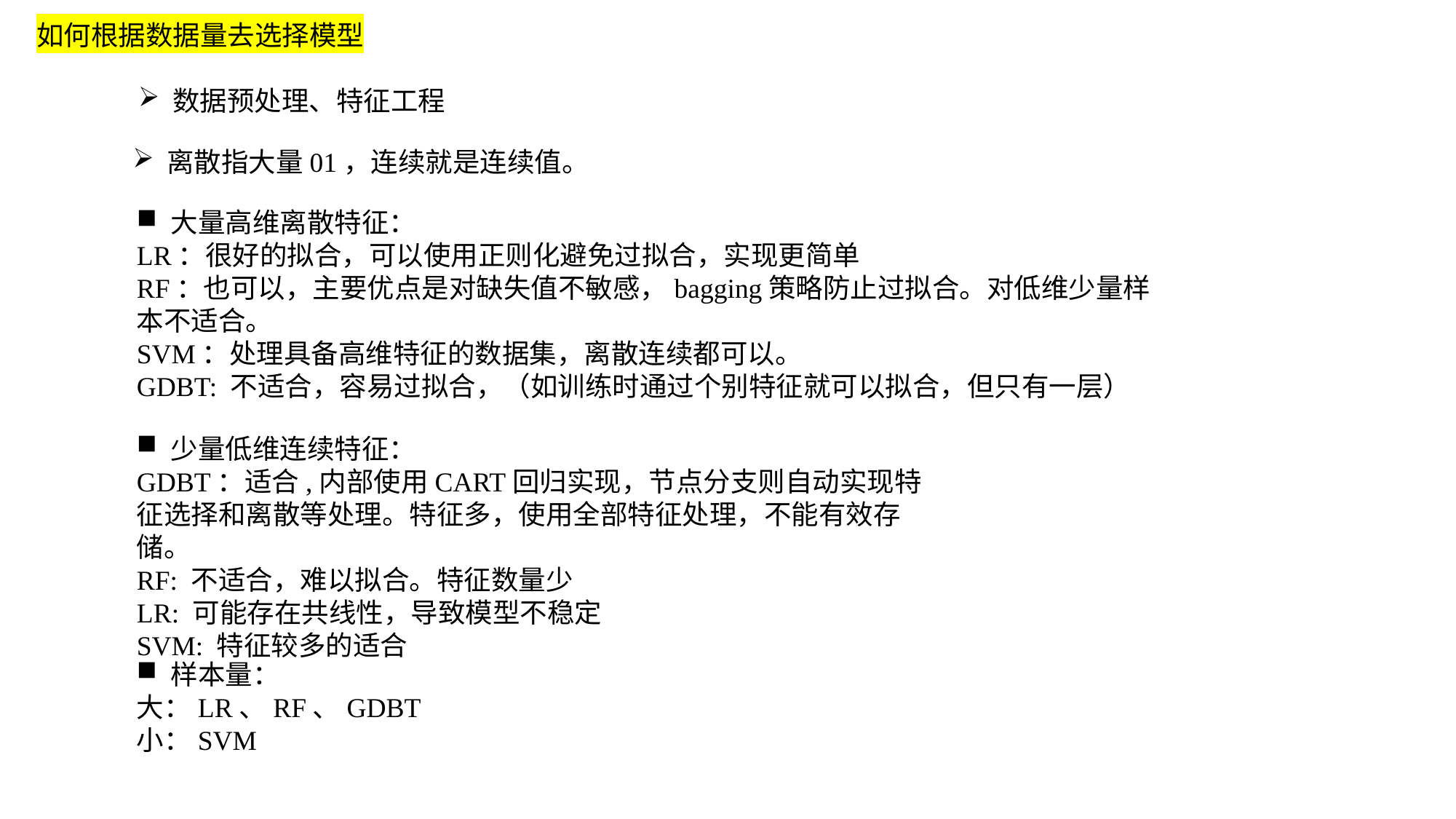

如何根据数据量去选择模型
数据预处理、特征工程
离散指大量01，连续就是连续值。
大量高维离散特征：
LR：很好的拟合，可以使用正则化避免过拟合，实现更简单
RF：也可以，主要优点是对缺失值不敏感，bagging策略防止过拟合。对低维少量样本不适合。
SVM：处理具备高维特征的数据集，离散连续都可以。
GDBT: 不适合，容易过拟合，（如训练时通过个别特征就可以拟合，但只有一层）
少量低维连续特征：
GDBT：适合,内部使用CART回归实现，节点分支则自动实现特征选择和离散等处理。特征多，使用全部特征处理，不能有效存储。
RF: 不适合，难以拟合。特征数量少
LR: 可能存在共线性，导致模型不稳定
SVM: 特征较多的适合
样本量：
大：LR、RF、GDBT
小：SVM